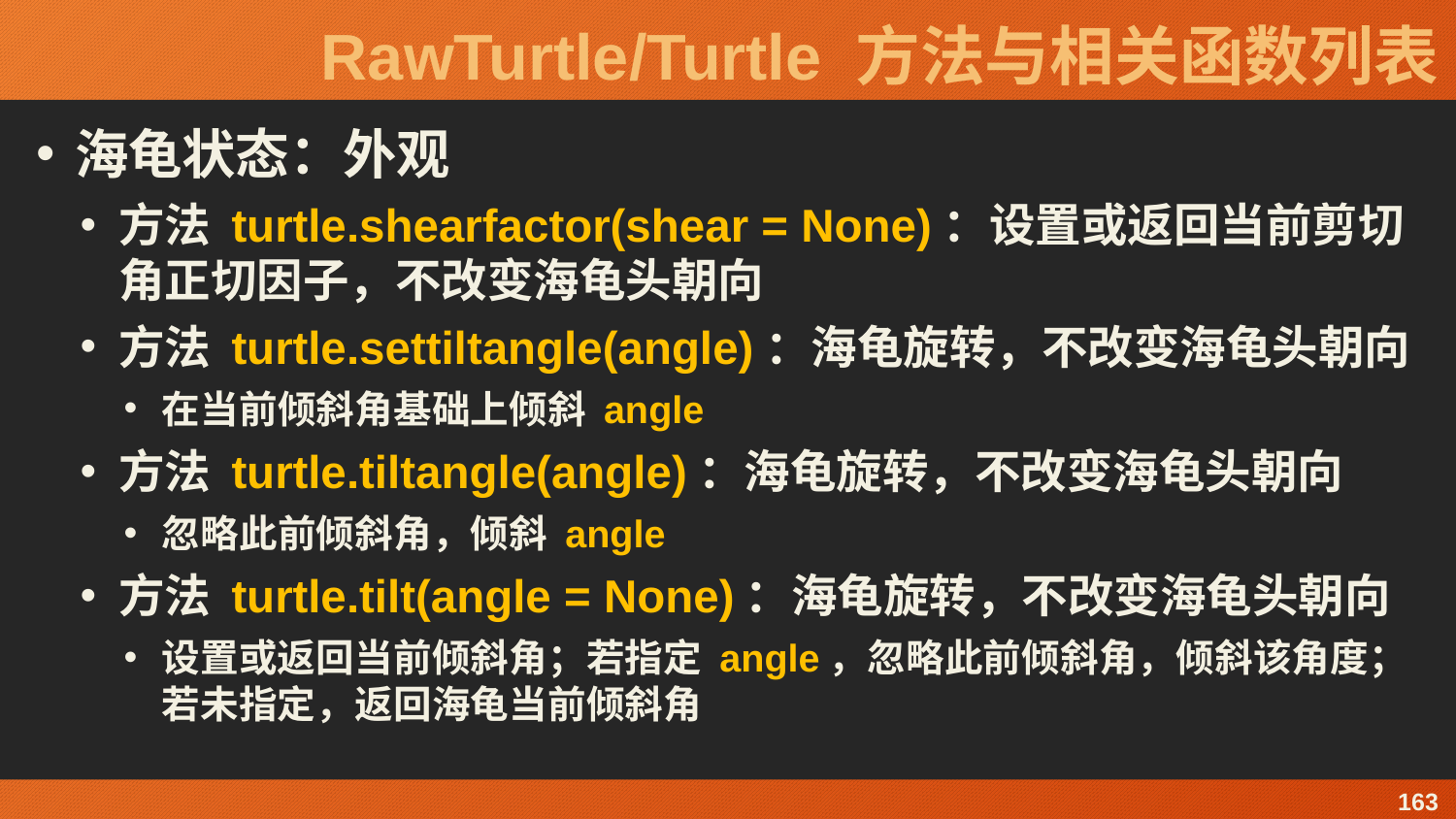

# RawTurtle/Turtle 方法与相关函数列表
海龟状态：外观
方法 turtle.shearfactor(shear = None)：设置或返回当前剪切角正切因子，不改变海龟头朝向
方法 turtle.settiltangle(angle)：海龟旋转，不改变海龟头朝向
在当前倾斜角基础上倾斜 angle
方法 turtle.tiltangle(angle)：海龟旋转，不改变海龟头朝向
忽略此前倾斜角，倾斜 angle
方法 turtle.tilt(angle = None)：海龟旋转，不改变海龟头朝向
设置或返回当前倾斜角；若指定 angle，忽略此前倾斜角，倾斜该角度；若未指定，返回海龟当前倾斜角
163